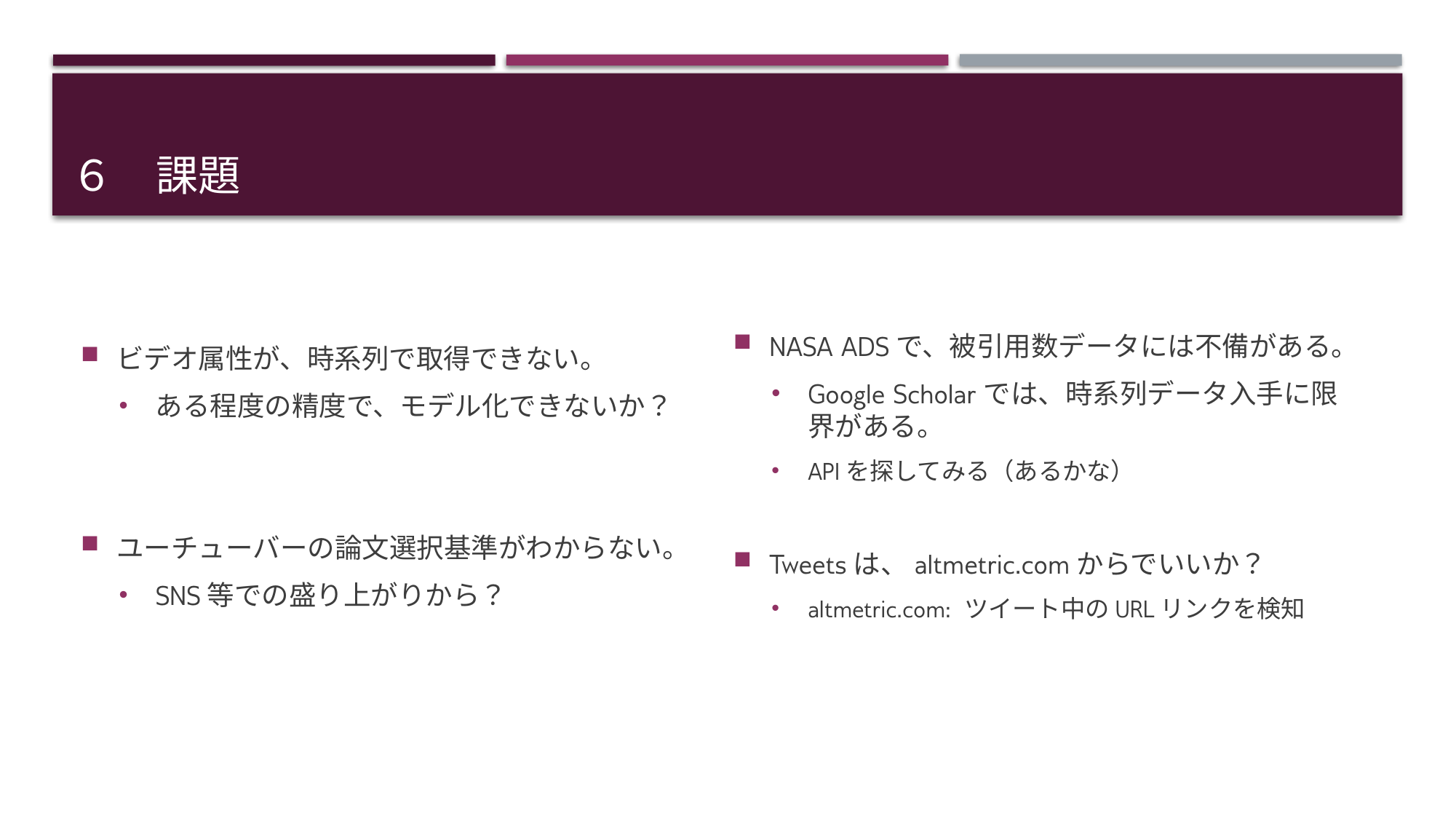

# ６　課題

NASA ADSで、被引用数データには不備がある。
Google Scholarでは、時系列データ入手に限界がある。
APIを探してみる（あるかな）

Tweetsは、altmetric.comからでいいか？
altmetric.com: ツイート中のURLリンクを検知

ビデオ属性が、時系列で取得できない。
ある程度の精度で、モデル化できないか？

ユーチューバーの論文選択基準がわからない。
SNS等での盛り上がりから？